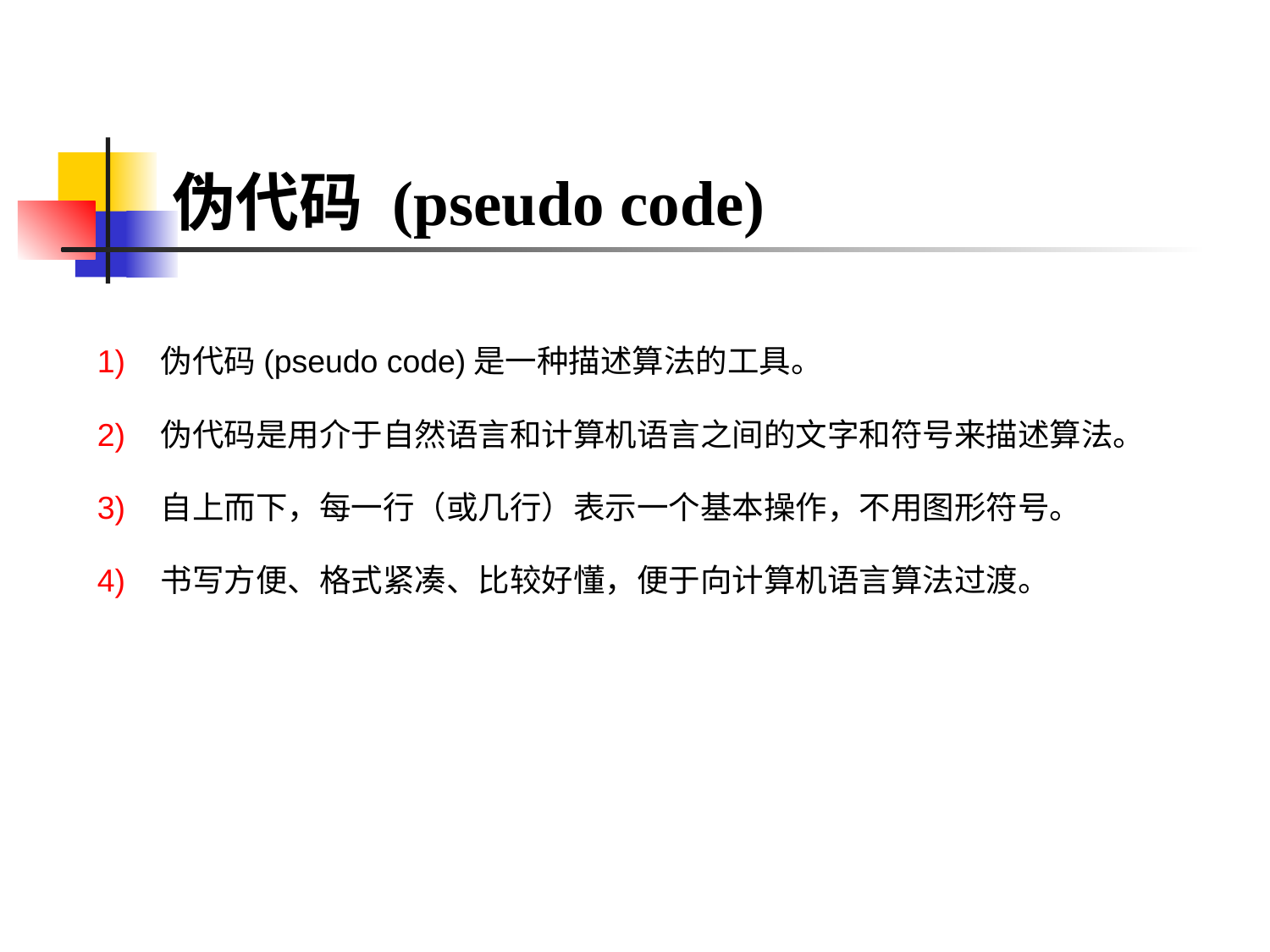

伪代码 (pseudo code)
伪代码(pseudo code)是一种描述算法的工具。
伪代码是用介于自然语言和计算机语言之间的文字和符号来描述算法。
自上而下，每一行（或几行）表示一个基本操作，不用图形符号。
书写方便、格式紧凑、比较好懂，便于向计算机语言算法过渡。